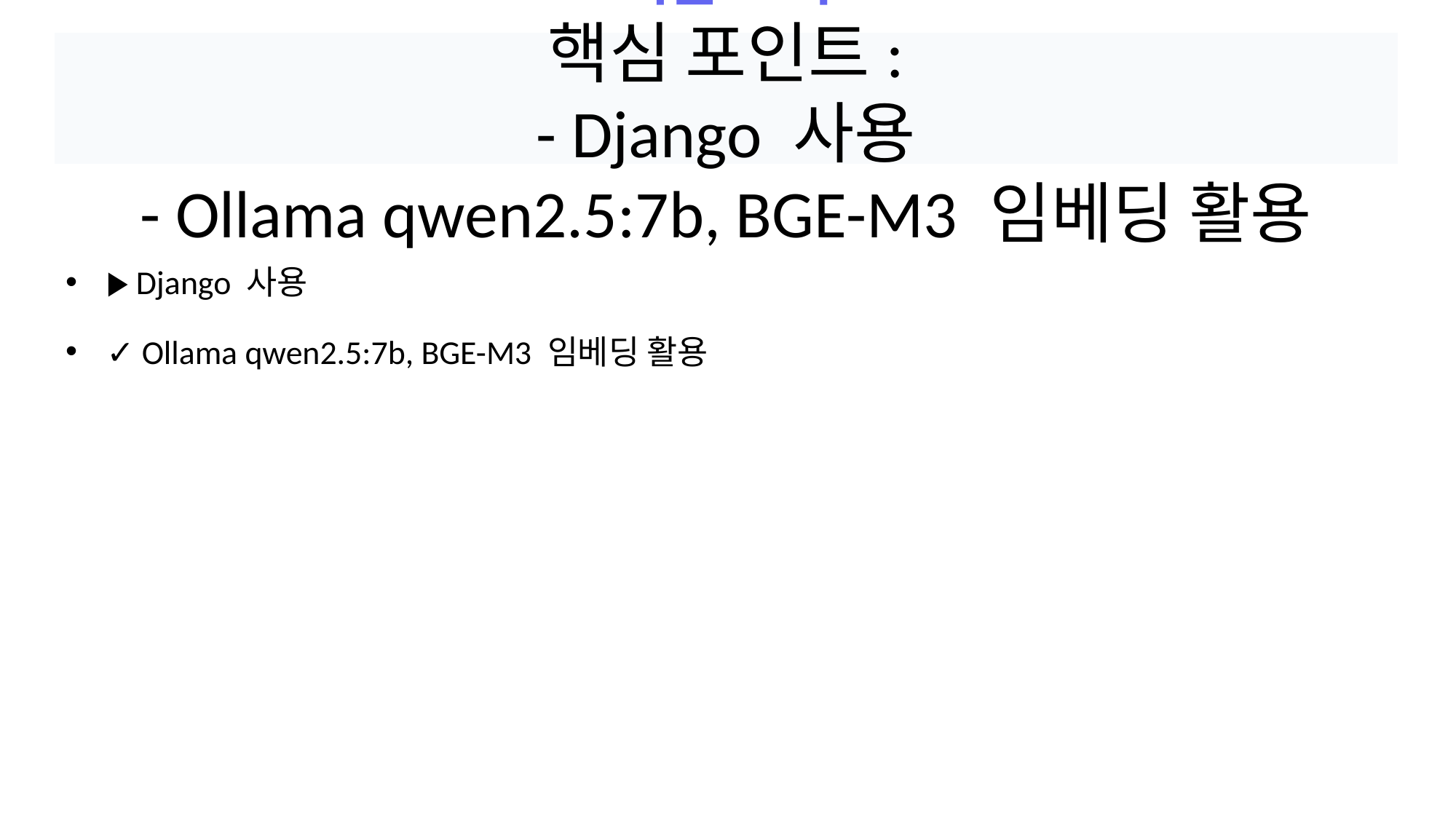

# 기술 스택
핵심 포인트:
- Django 사용
- Ollama qwen2.5:7b, BGE-M3 임베딩 활용

▶ Django 사용
✓ Ollama qwen2.5:7b, BGE-M3 임베딩 활용